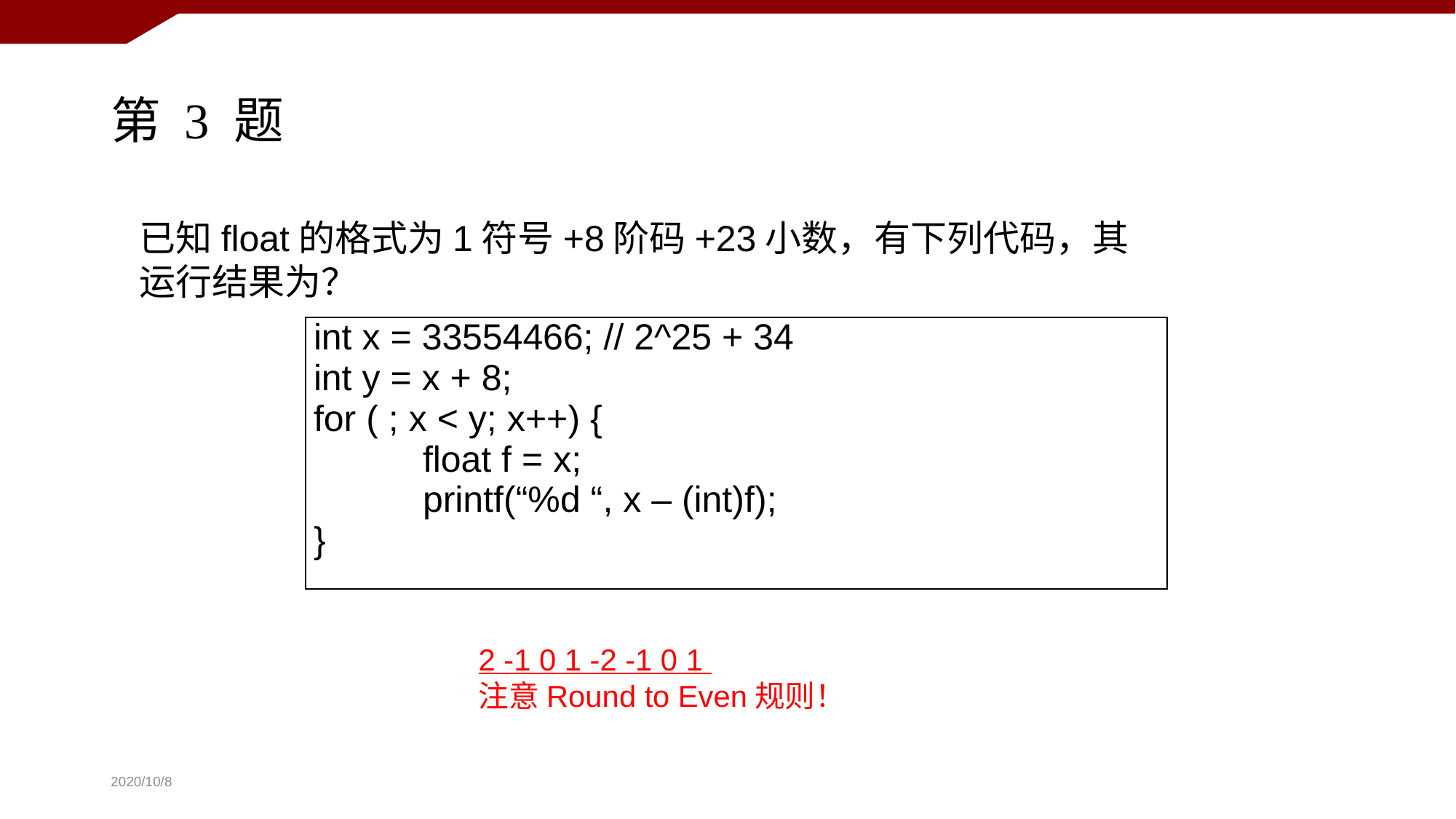

# 第 3 题
已知float的格式为1符号+8阶码+23小数，有下列代码，其运行结果为？
| int x = 33554466; // 2^25 + 34 int y = x + 8; for ( ; x < y; x++) { float f = x; printf(“%d “, x – (int)f); } |
| --- |
2 -1 0 1 -2 -1 0 1
注意Round to Even规则！
2020/10/8